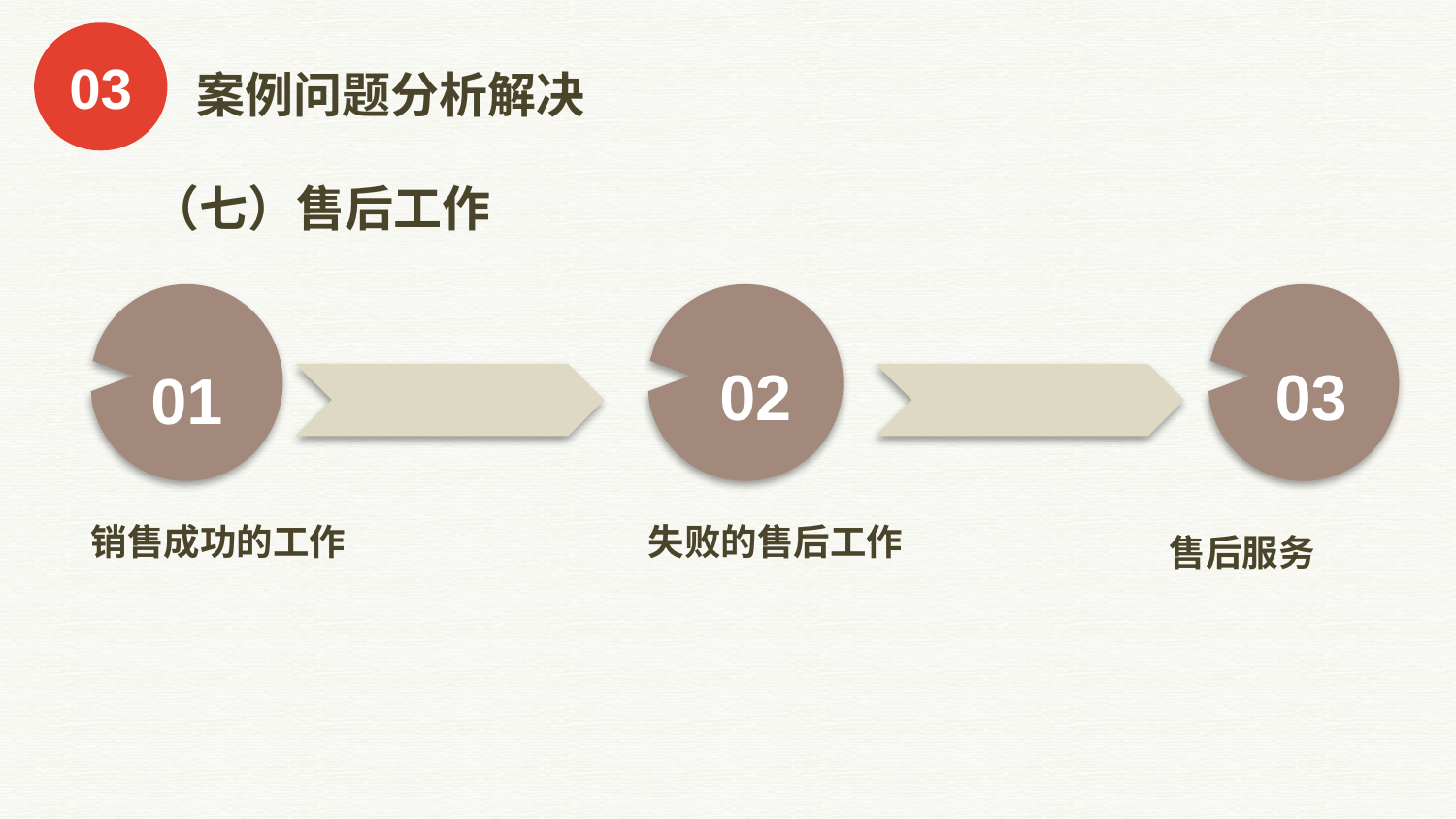

03
案例问题分析解决
（七）售后工作

03

02

01

销售成功的工作
失败的售后工作
售后服务